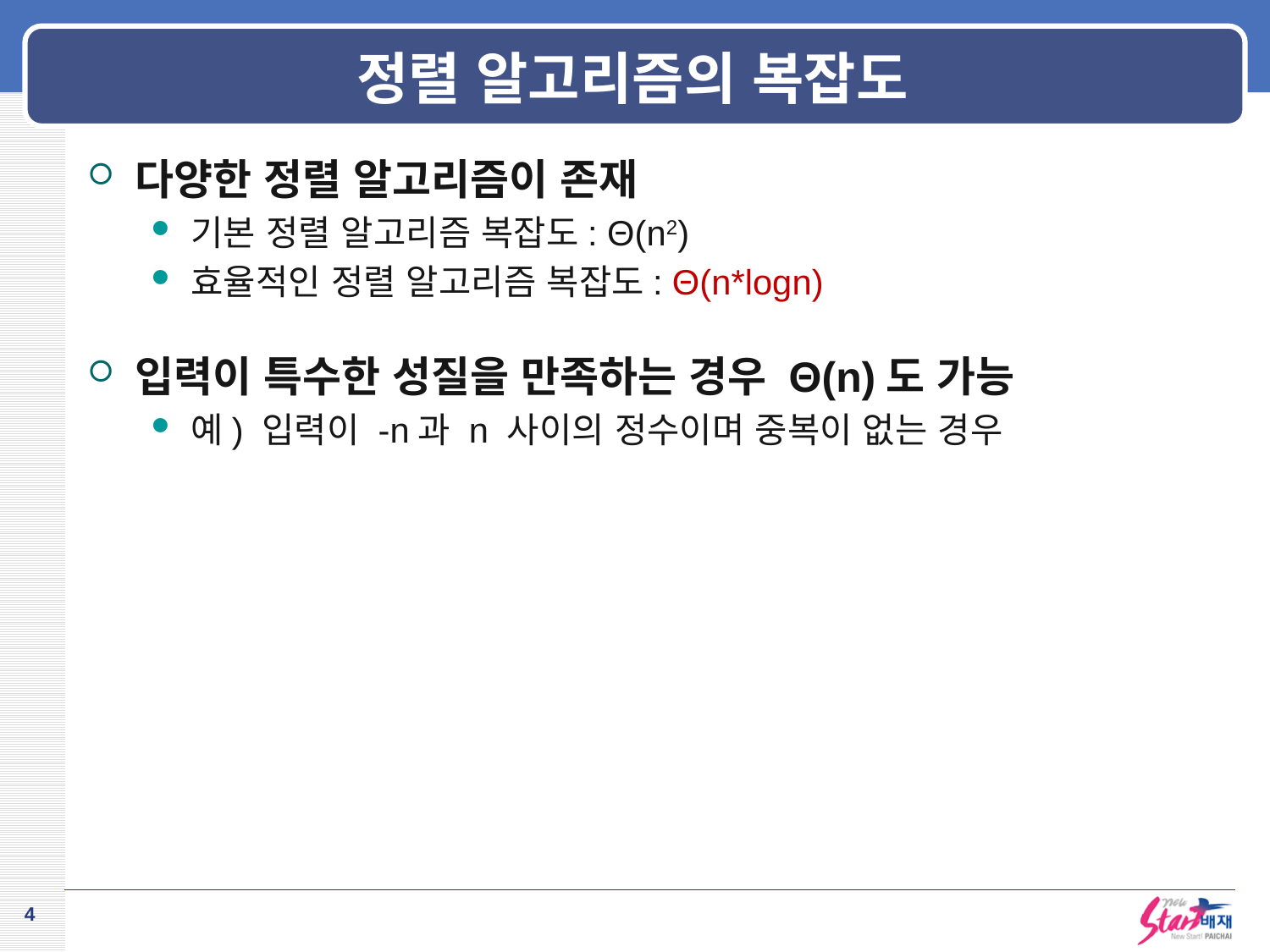

# 정렬 알고리즘의 복잡도
다양한 정렬 알고리즘이 존재
기본 정렬 알고리즘 복잡도: Θ(n2)
효율적인 정렬 알고리즘 복잡도: Θ(n*logn)

입력이 특수한 성질을 만족하는 경우 Θ(n)도 가능
예) 입력이 -n과 n 사이의 정수이며 중복이 없는 경우
4